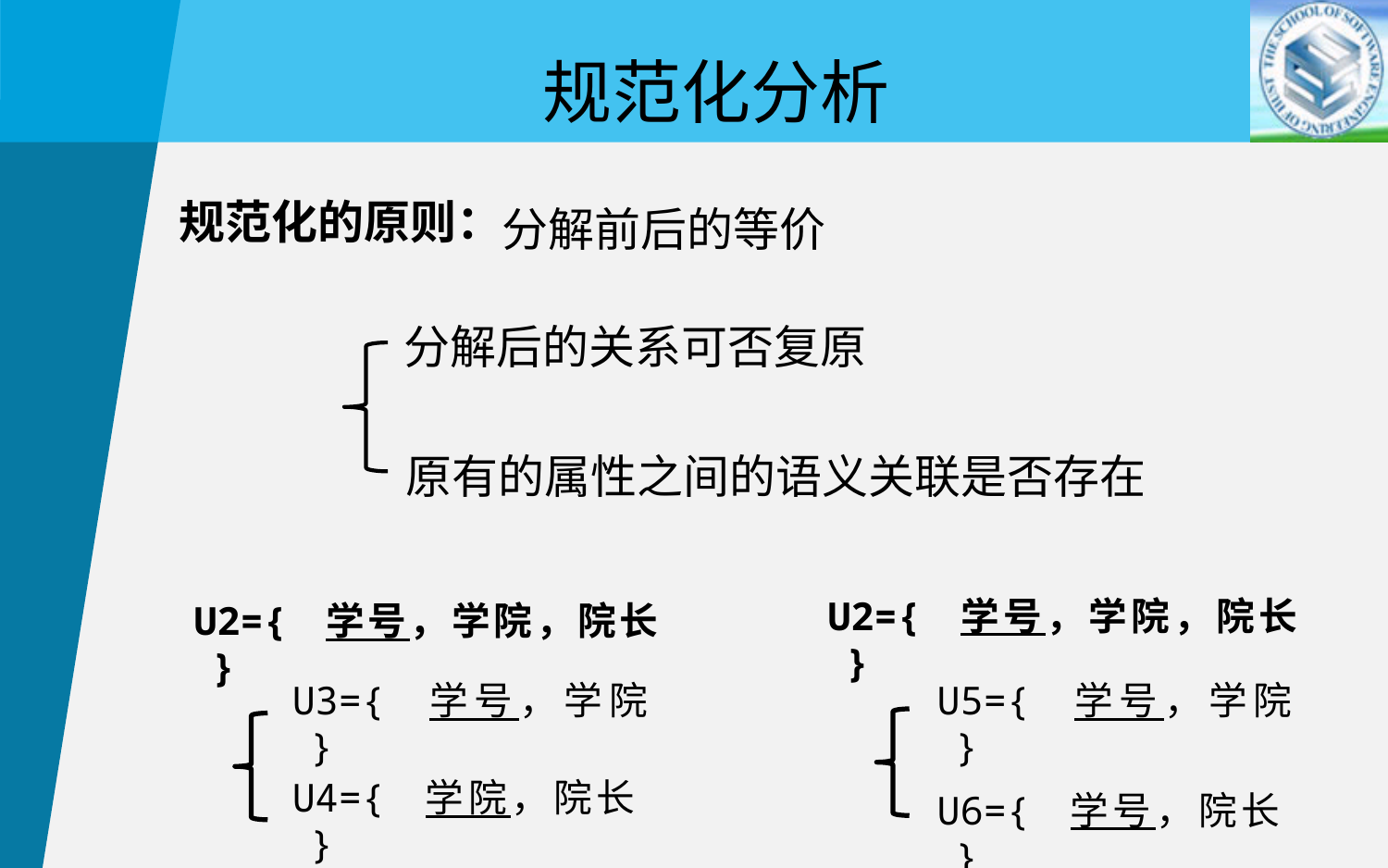

规范化分析
规范化的原则：
分解前后的等价
分解后的关系可否复原

原有的属性之间的语义关联是否存在
U2={ 学号，学院，院长 }
U2={ 学号，学院，院长 }
U3={ 学号，学院 }
U5={ 学号，学院 }

U4={ 学院，院长 }
U6={ 学号，院长 }